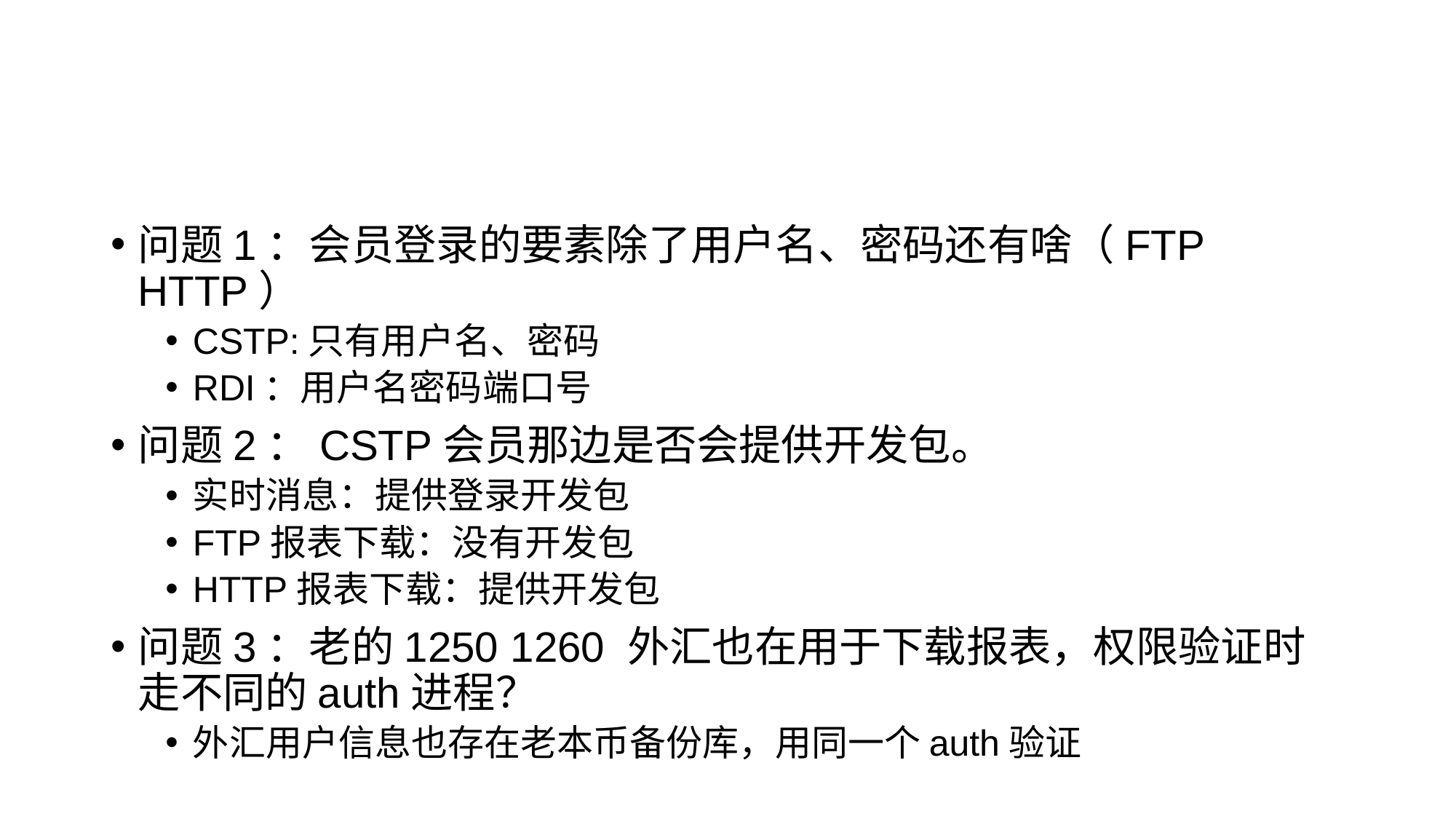

#
问题1：会员登录的要素除了用户名、密码还有啥（FTP HTTP）
CSTP:只有用户名、密码
RDI：用户名密码端口号
问题2：CSTP会员那边是否会提供开发包。
实时消息：提供登录开发包
FTP报表下载：没有开发包
HTTP报表下载：提供开发包
问题3：老的1250 1260 外汇也在用于下载报表，权限验证时走不同的auth进程？
外汇用户信息也存在老本币备份库，用同一个auth验证